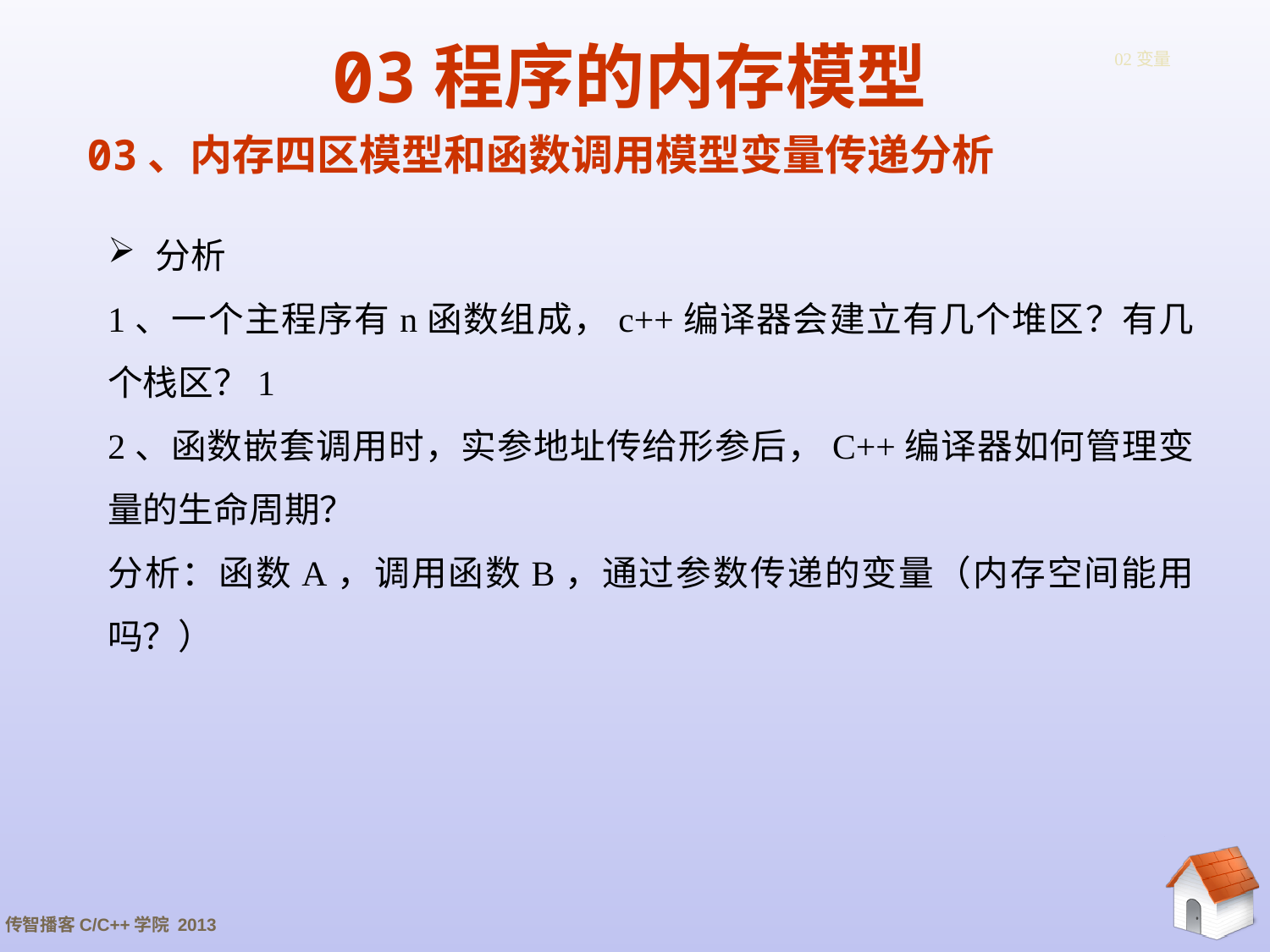

03程序的内存模型
# 02变量
03、内存四区模型和函数调用模型变量传递分析
分析
1、一个主程序有n函数组成，c++编译器会建立有几个堆区？有几个栈区？1
2、函数嵌套调用时，实参地址传给形参后，C++编译器如何管理变量的生命周期？
分析：函数A，调用函数B，通过参数传递的变量（内存空间能用吗？）